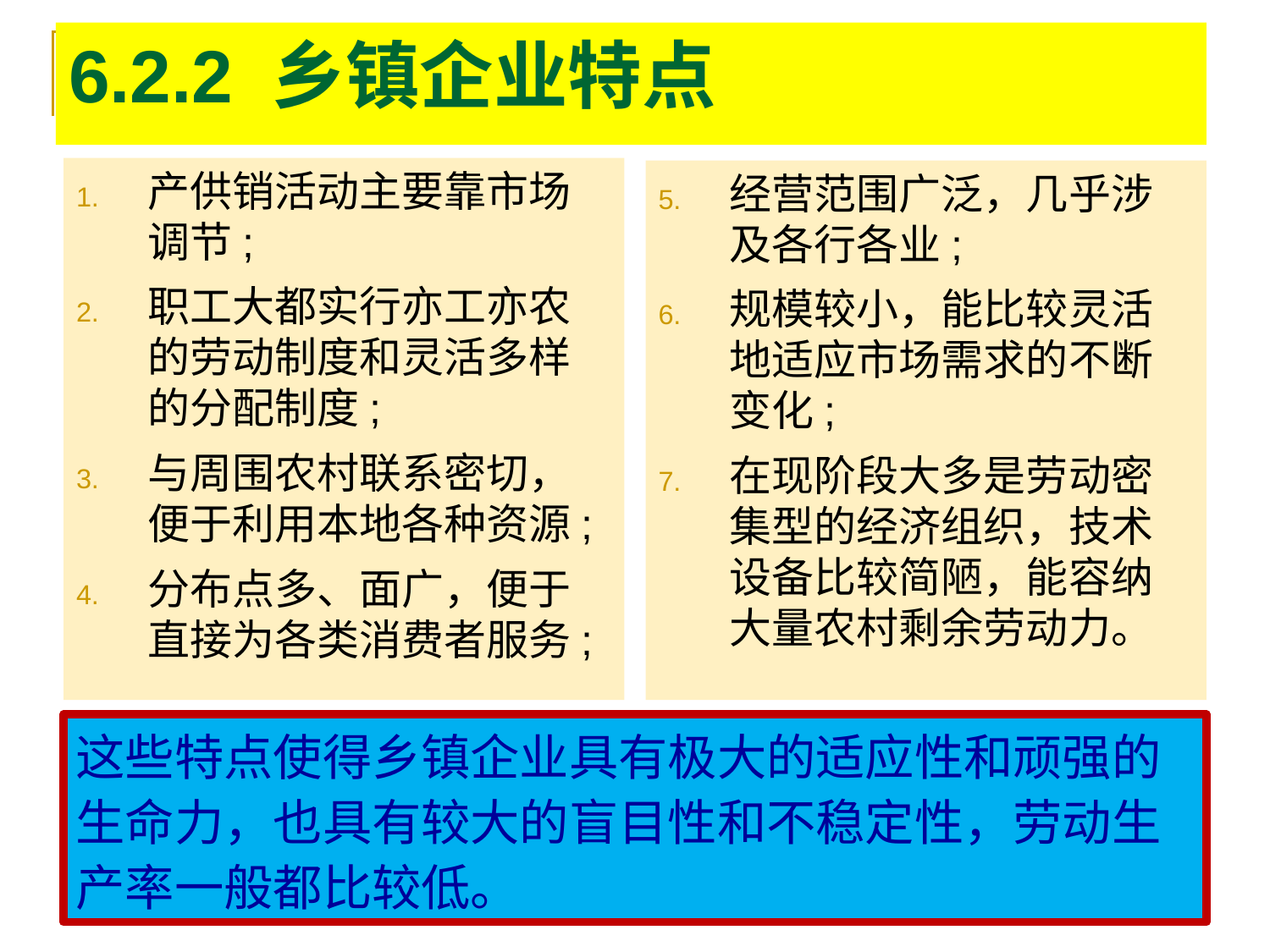

6.2.2 乡镇企业特点
#
产供销活动主要靠市场调节;
职工大都实行亦工亦农的劳动制度和灵活多样的分配制度;
与周围农村联系密切，便于利用本地各种资源;
分布点多、面广，便于直接为各类消费者服务;
经营范围广泛，几乎涉及各行各业;
规模较小，能比较灵活地适应市场需求的不断变化;
在现阶段大多是劳动密集型的经济组织，技术设备比较简陋，能容纳大量农村剩余劳动力。
这些特点使得乡镇企业具有极大的适应性和顽强的生命力，也具有较大的盲目性和不稳定性，劳动生产率一般都比较低。
8